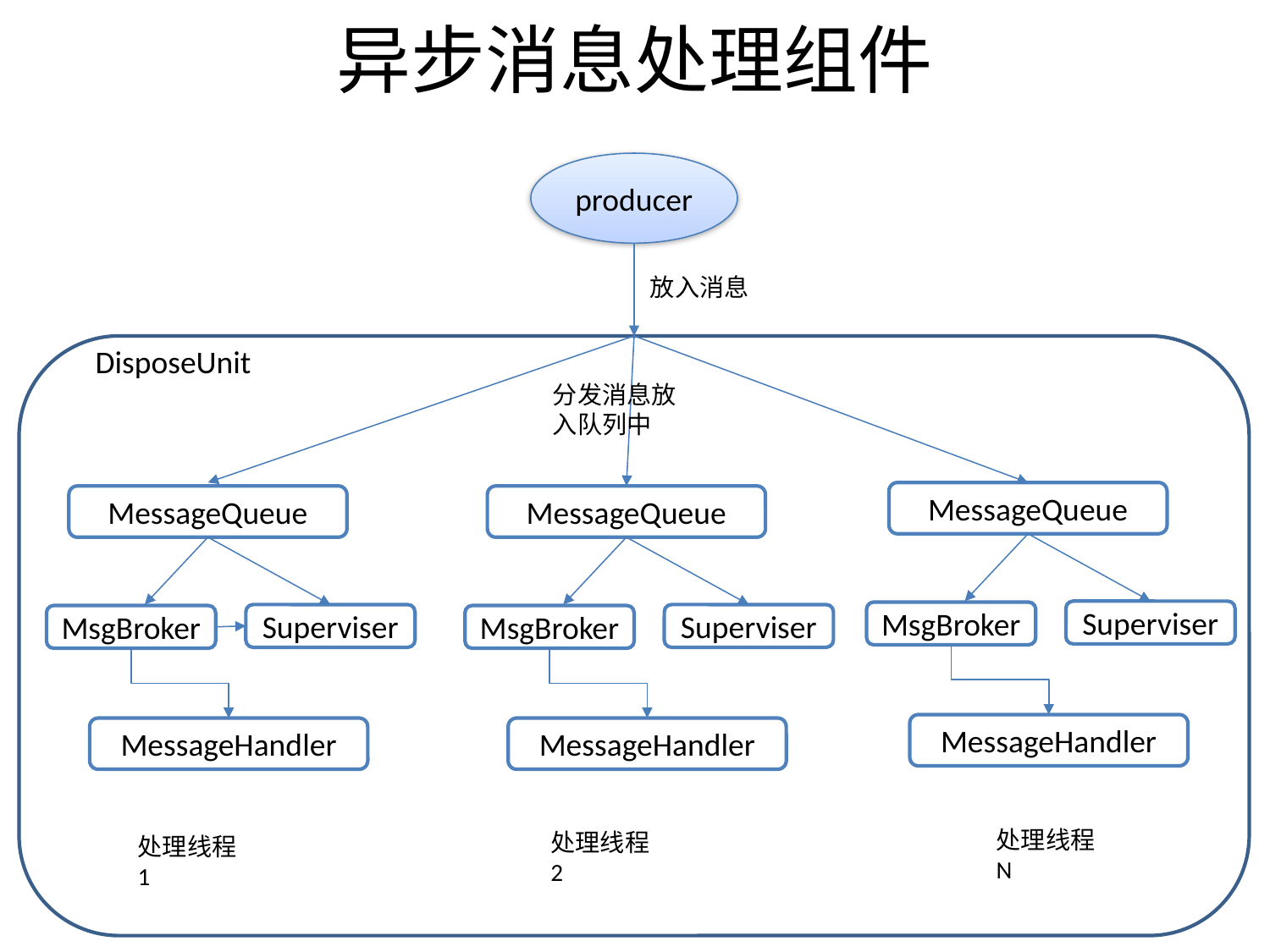

# 异步消息处理组件
producer
放入消息

DisposeUnit
分发消息放入队列中
MessageQueue
Superviser
MsgBroker
MessageHandler
MessageQueue
Superviser
MsgBroker
MessageHandler
MessageQueue
Superviser
MsgBroker
MessageHandler
处理线程 N
处理线程 2
处理线程 1